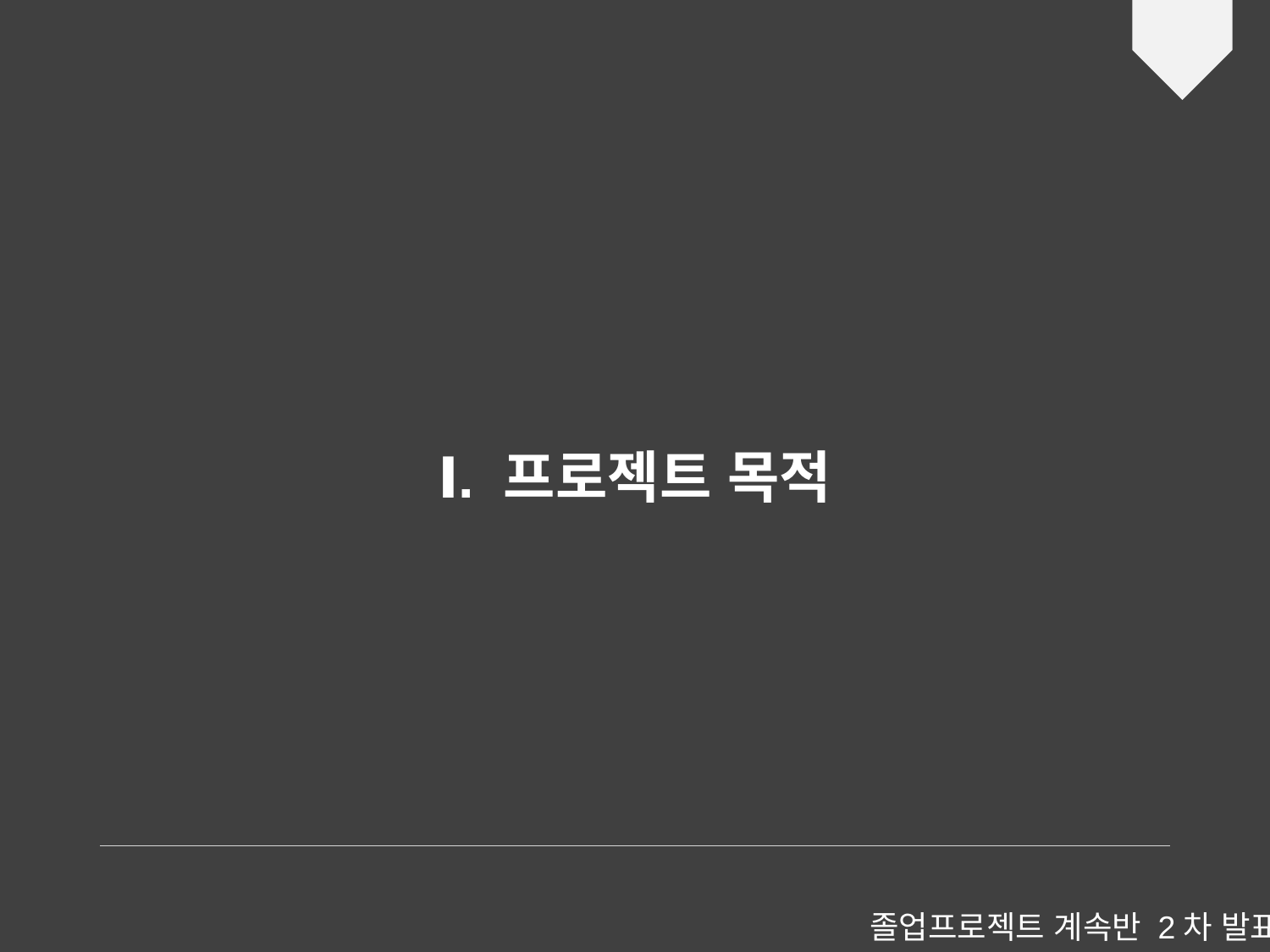

Ⅰ. 프로젝트 목적
졸업프로젝트 계속반 2차 발표